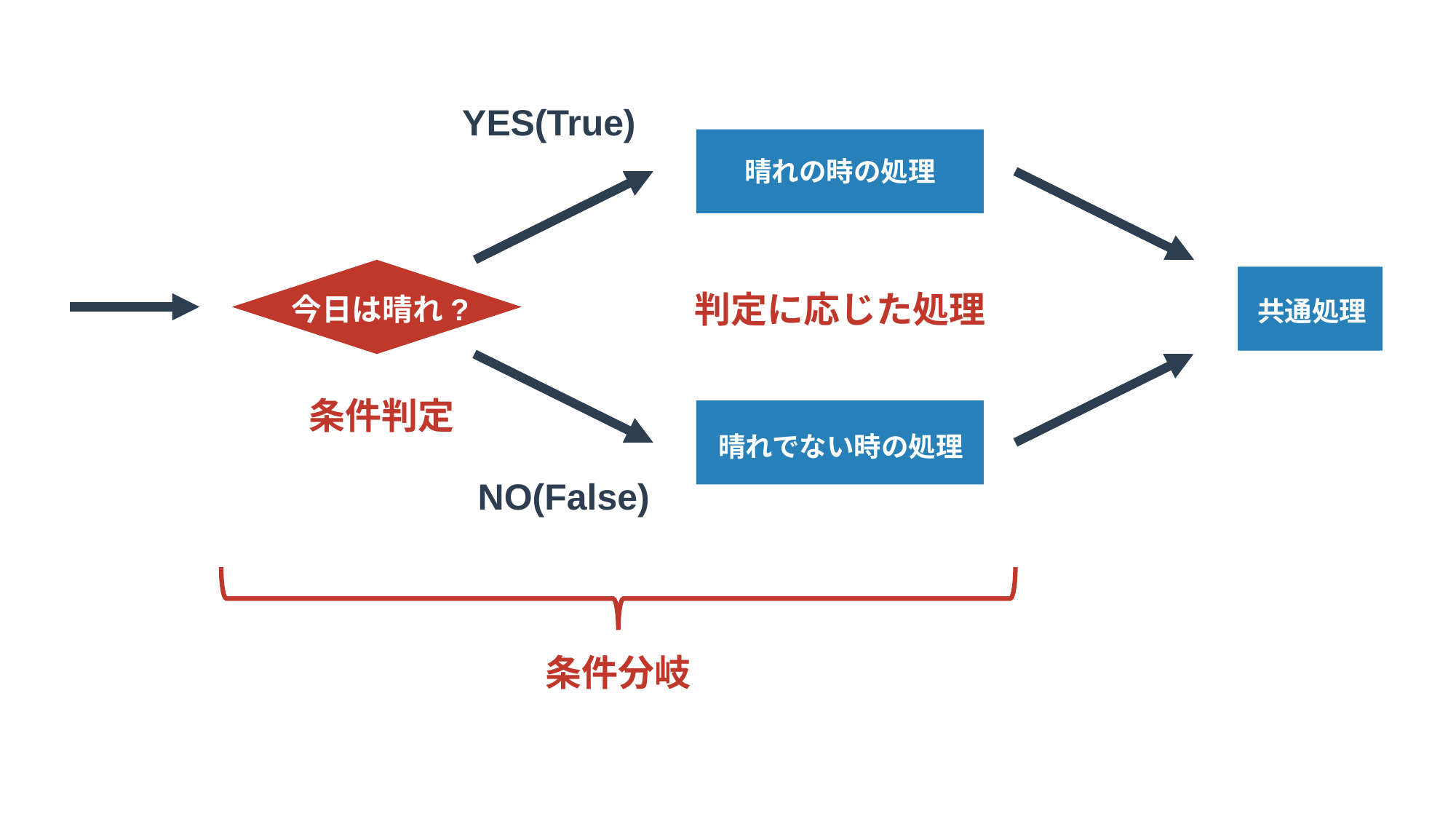

YES(True)

晴れの時の処理

判定に応じた処理
今日は晴れ?
共通処理
条件判定

晴れでない時の処理
NO(False)
条件分岐